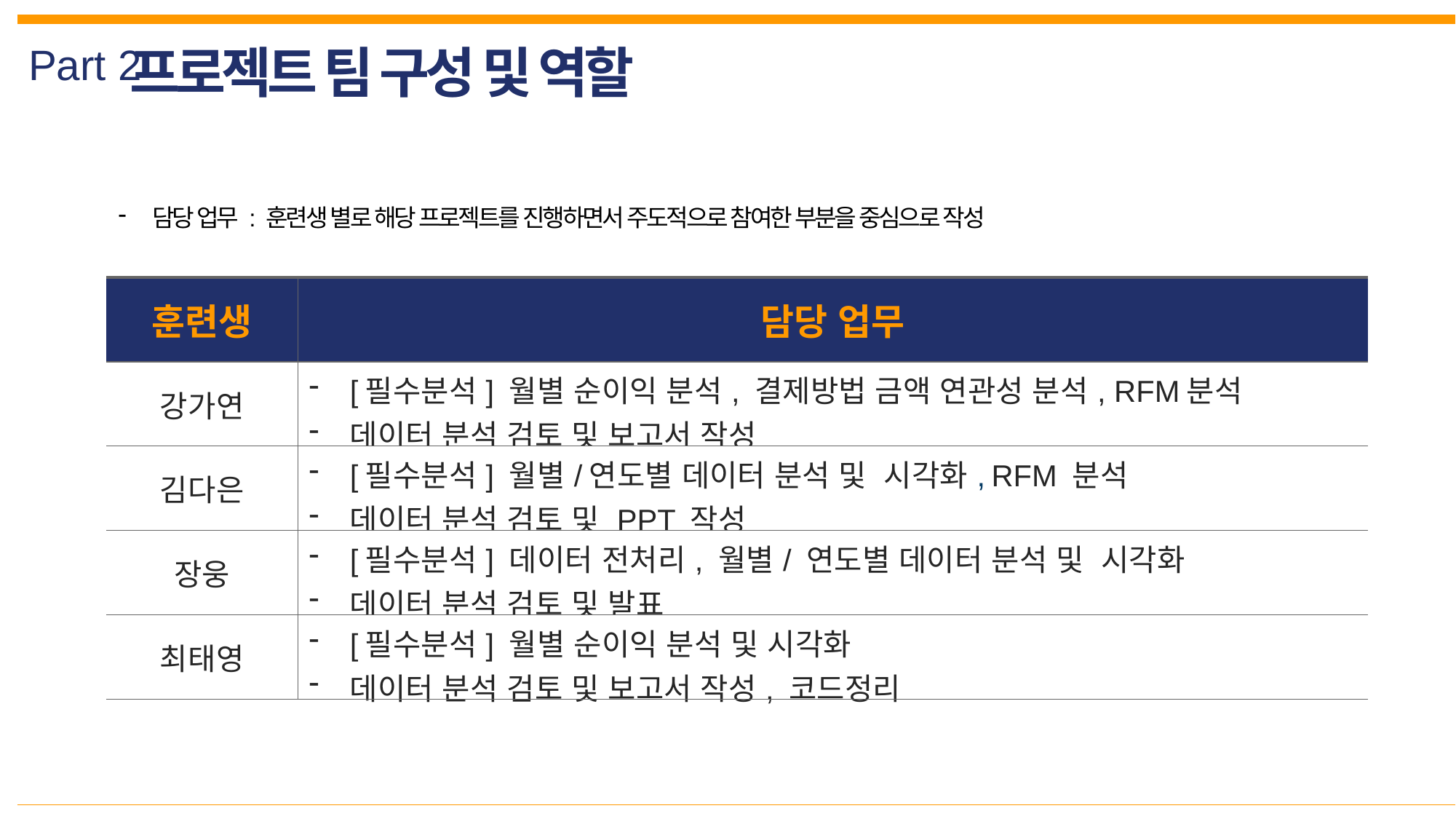

Part 2
프로젝트 팀 구성 및 역할
담당 업무 : 훈련생 별로 해당 프로젝트를 진행하면서 주도적으로 참여한 부분을 중심으로 작성
1, 내용을 입
| 훈련생 | 담당 업무 |
| --- | --- |
| 강가연 | [필수분석] 월별 순이익 분석, 결제방법 금액 연관성 분석, RFM분석 데이터 분석 검토 및 보고서 작성 |
| 김다은 | [필수분석] 월별/연도별 데이터 분석 및 시각화, RFM 분석 데이터 분석 검토 및 PPT 작성 |
| 장웅 | [필수분석] 데이터 전처리, 월별/ 연도별 데이터 분석 및 시각화 데이터 분석 검토 및 발표 |
| 최태영 | [필수분석] 월별 순이익 분석 및 시각화 데이터 분석 검토 및 보고서 작성, 코드정리 |
3, 내용을 입력하세요